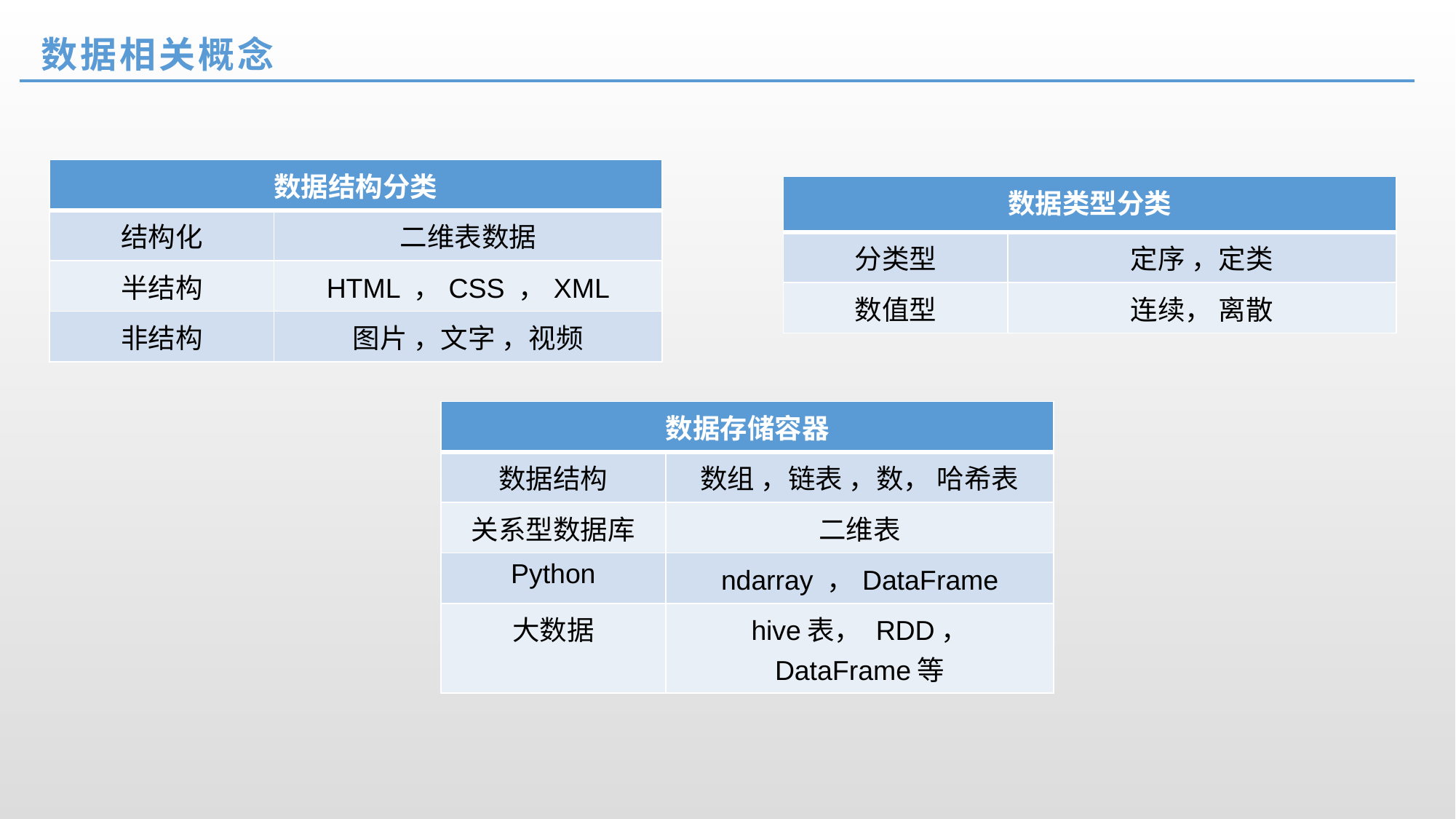

# 数据相关概念
| 数据结构分类 |  |
| --- | --- |
| 结构化 | 二维表数据 |
| 半结构 | HTML ，CSS ，XML |
| 非结构 | 图片 ，文字 ，视频 |
| 数据类型分类 |  |
| --- | --- |
| 分类型 | 定序 ，定类 |
| 数值型 | 连续， 离散 |
| 数据存储容器 |  |
| --- | --- |
| 数据结构 | 数组 ，链表 ，数， 哈希表 |
| 关系型数据库 | 二维表 |
| Python | ndarray ，DataFrame |
| 大数据 | hive表， RDD， DataFrame等 |